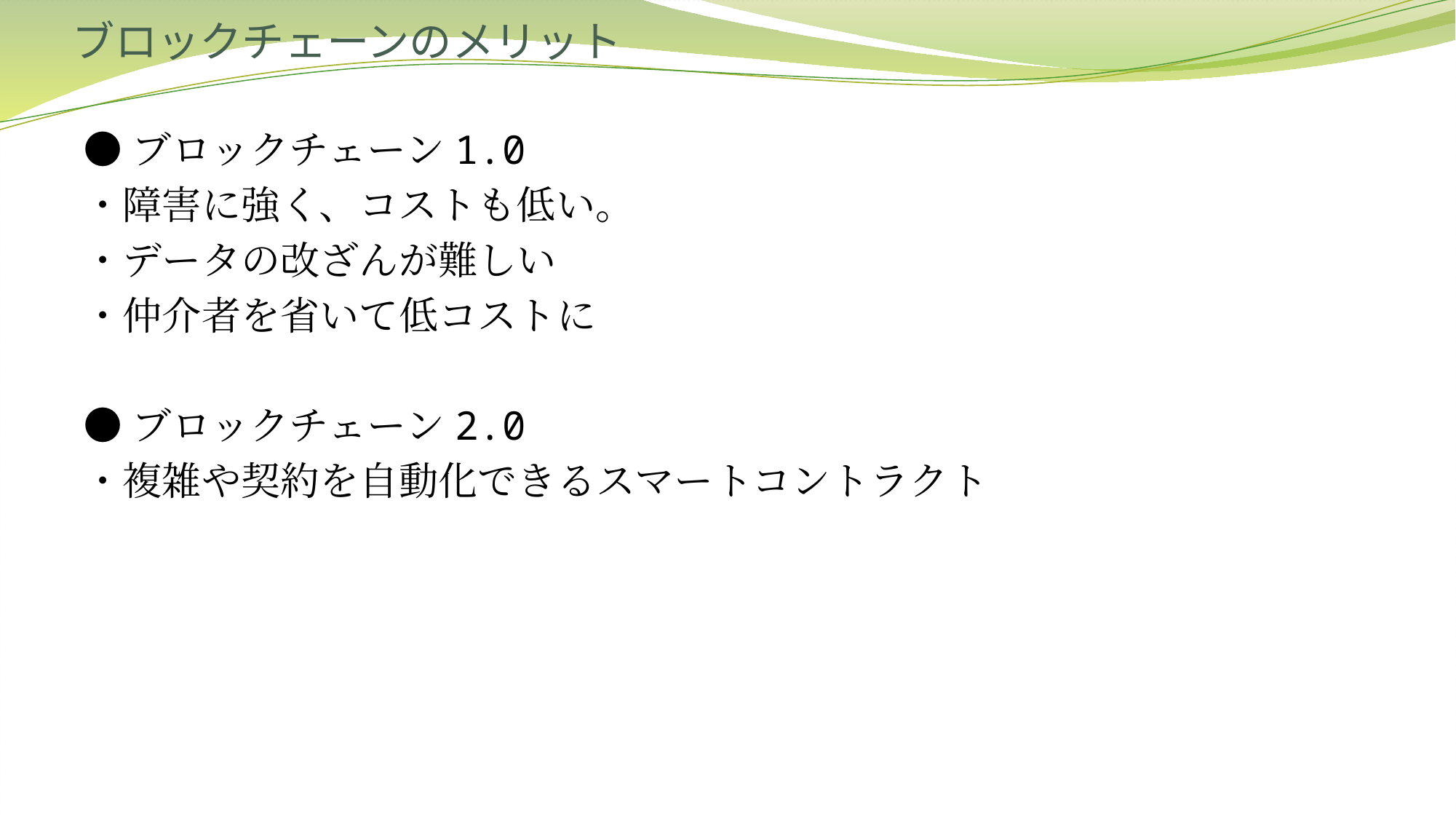

# ブロックチェーンのメリット
●ブロックチェーン1.0
・障害に強く、コストも低い。
・データの改ざんが難しい
・仲介者を省いて低コストに

●ブロックチェーン2.0
・複雑や契約を自動化できるスマートコントラクト